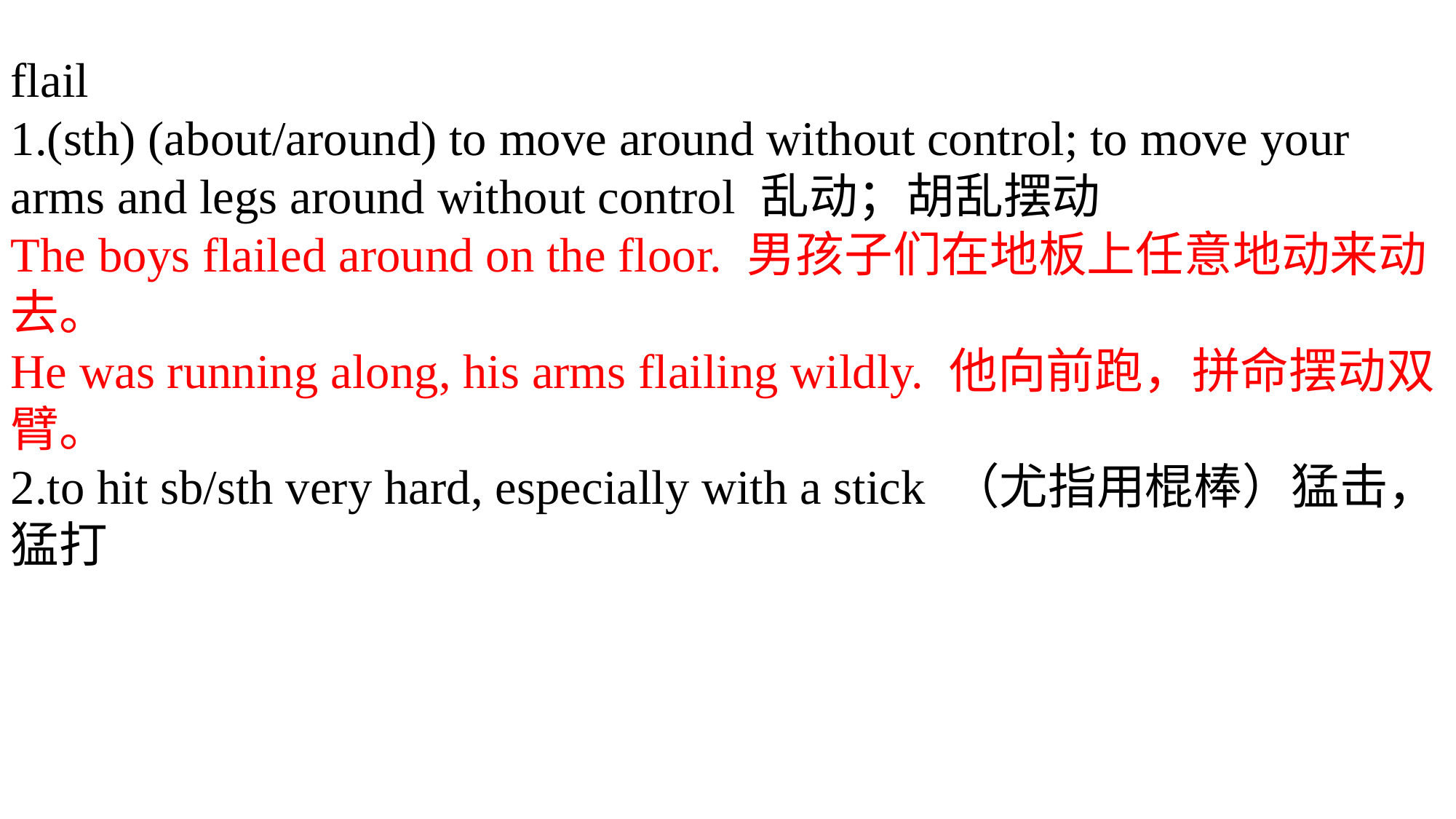

flail
1.(sth) (about/around) to move around without control; to move your arms and legs around without control 乱动；胡乱摆动
The boys flailed around on the floor. 男孩子们在地板上任意地动来动去。
He was running along, his arms flailing wildly. 他向前跑，拼命摆动双臂。
2.to hit sb/sth very hard, especially with a stick （尤指用棍棒）猛击，猛打